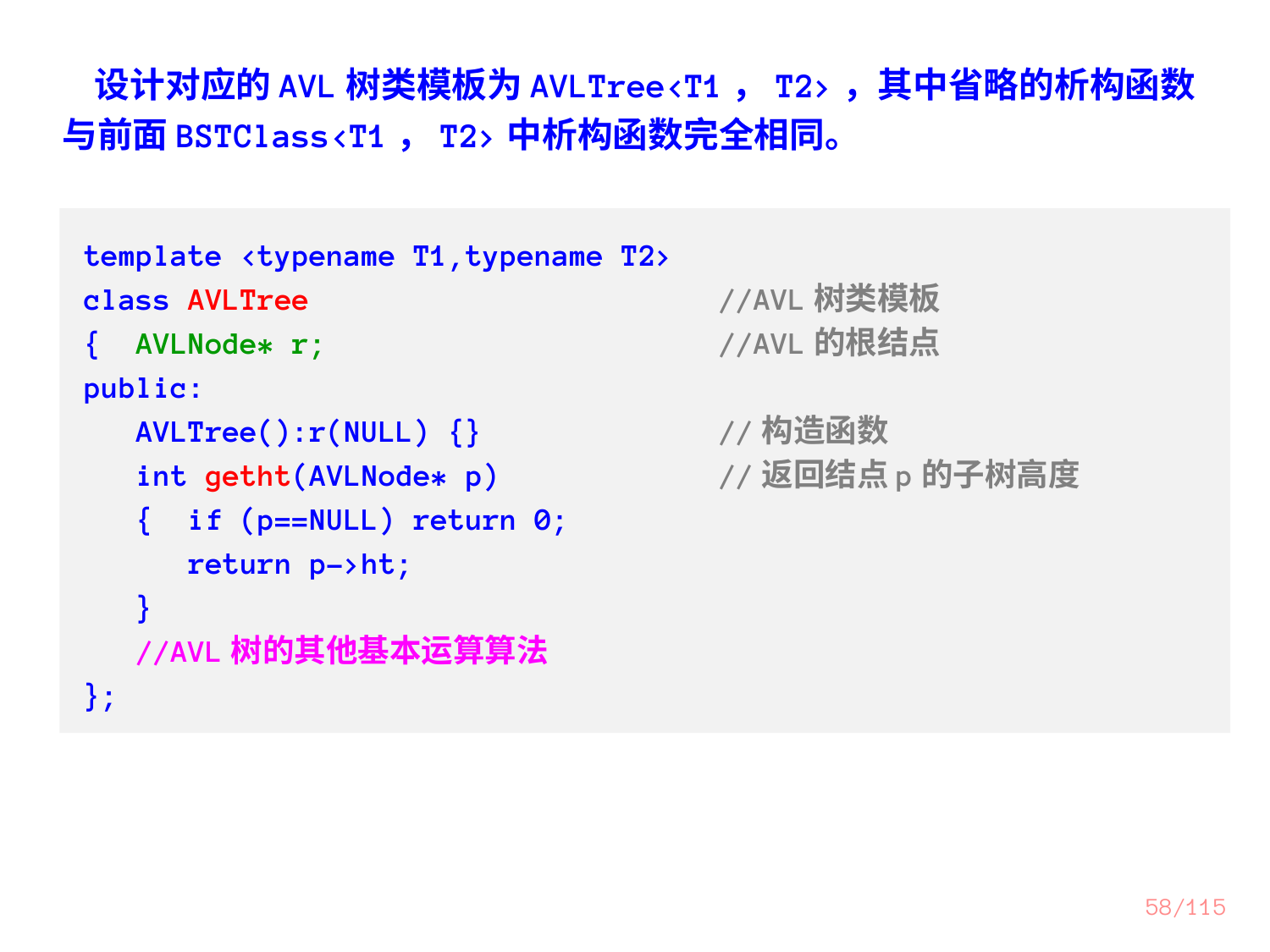

设计对应的AVL树类模板为AVLTree<T1，T2>，其中省略的析构函数与前面BSTClass<T1，T2>中析构函数完全相同。
template <typename T1,typename T2>
class AVLTree				//AVL树类模板
{  AVLNode* r;				//AVL的根结点
public:
   AVLTree():r(NULL) {}		//构造函数
   int getht(AVLNode* p)		//返回结点p的子树高度
   {  if (p==NULL) return 0;
      return p->ht;
   }
   //AVL树的其他基本运算算法
};
58/115